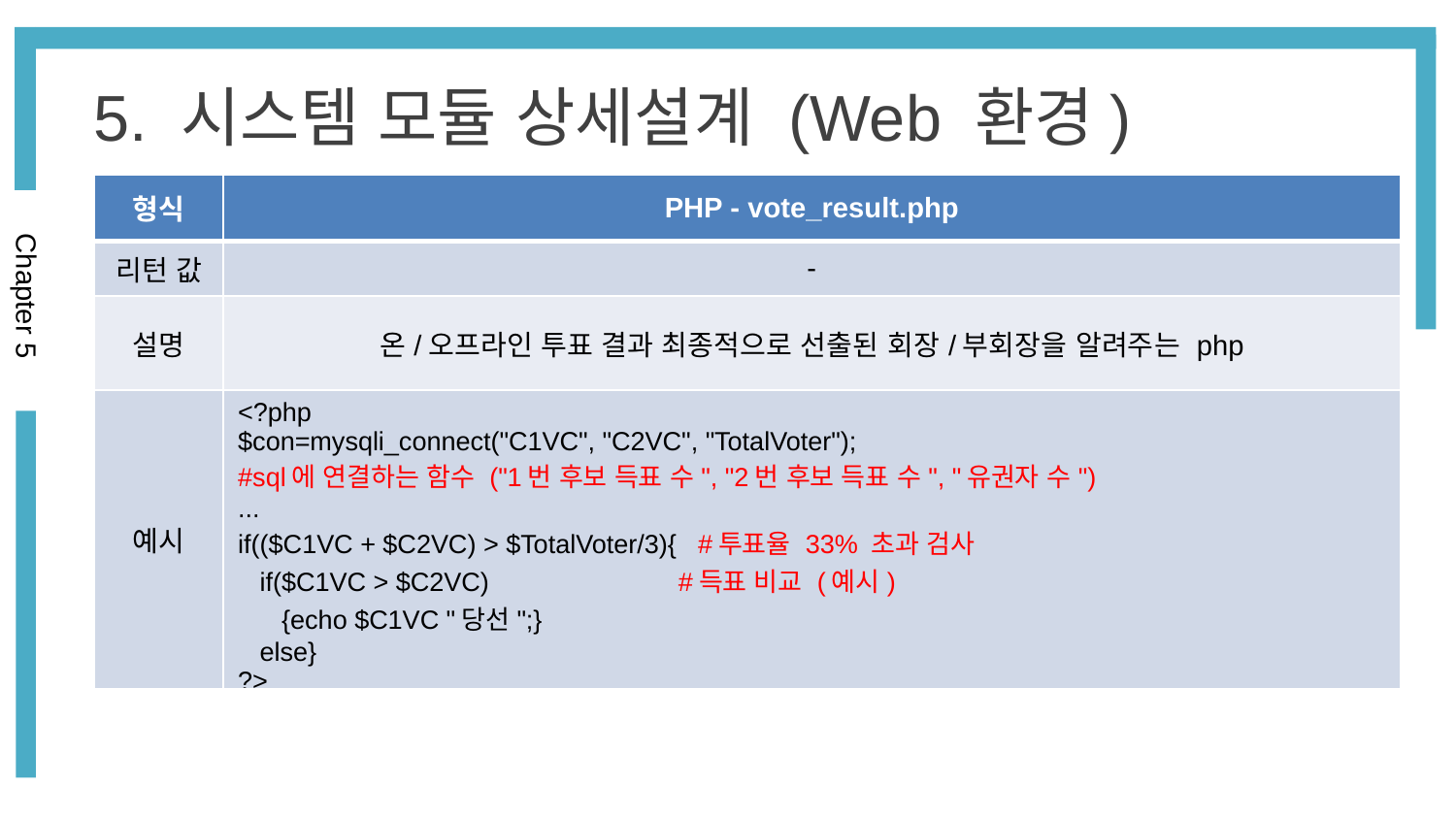

5. 시스템 모듈 상세설계 (Web 환경)

| 형식 | PHP - vote\_result.php |
| --- | --- |
| 리턴 값 | - |
| 설명 | 온/오프라인 투표 결과 최종적으로 선출된 회장/부회장을 알려주는 php |
| 예시 | <?php $con=mysqli\_connect("C1VC", "C2VC", "TotalVoter"); #sql에 연결하는 함수 ("1번 후보 득표 수", "2번 후보 득표 수", "유권자 수") ... if(($C1VC + $C2VC) > $TotalVoter/3){ #투표율 33% 초과 검사 if($C1VC > $C2VC) #득표 비교 (예시) {echo $C1VC "당선";} else} ?> |
Chapter 5